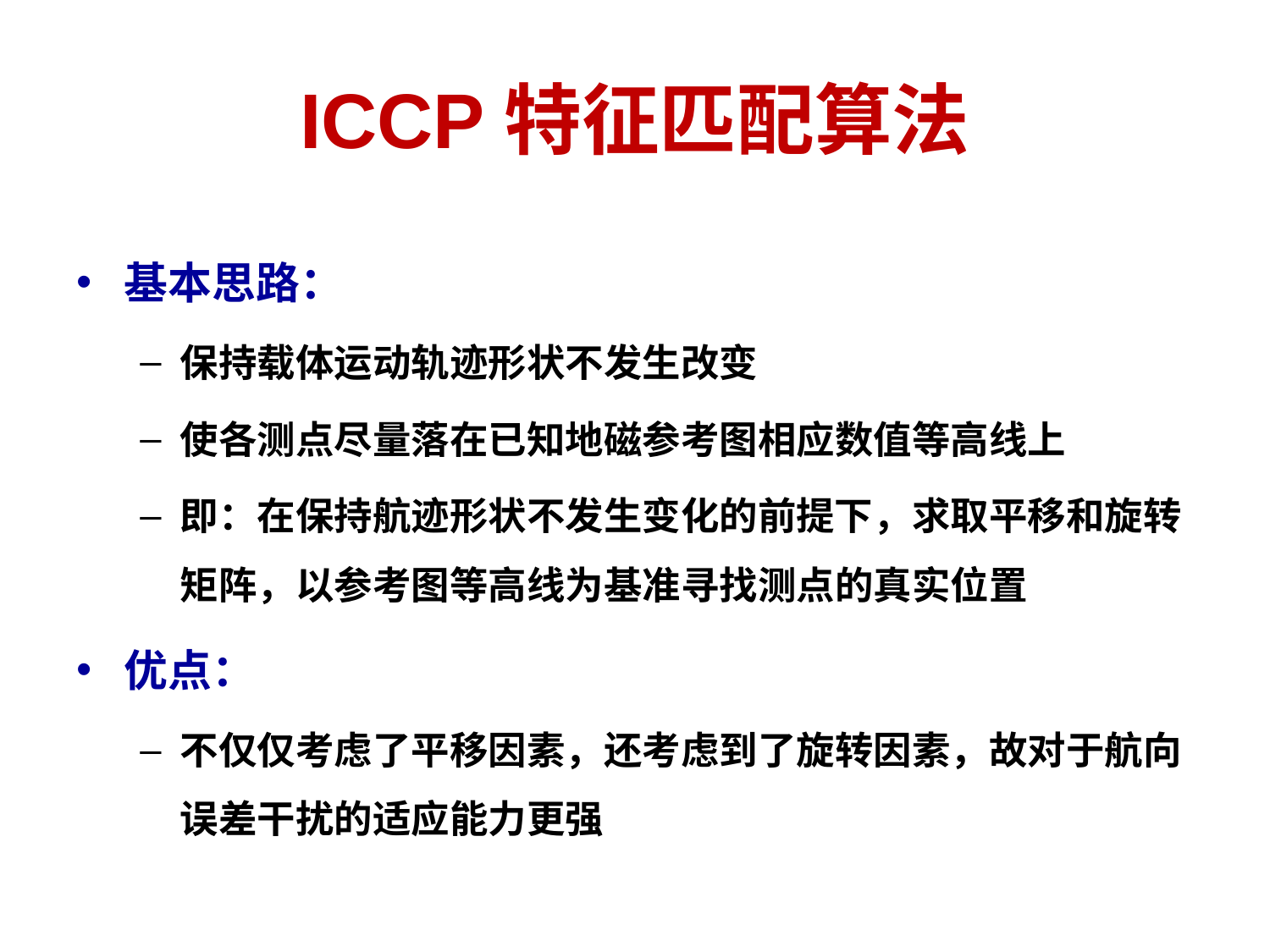

# ICCP特征匹配算法
基本思路：
保持载体运动轨迹形状不发生改变
使各测点尽量落在已知地磁参考图相应数值等高线上
即：在保持航迹形状不发生变化的前提下，求取平移和旋转矩阵，以参考图等高线为基准寻找测点的真实位置
优点：
不仅仅考虑了平移因素，还考虑到了旋转因素，故对于航向误差干扰的适应能力更强